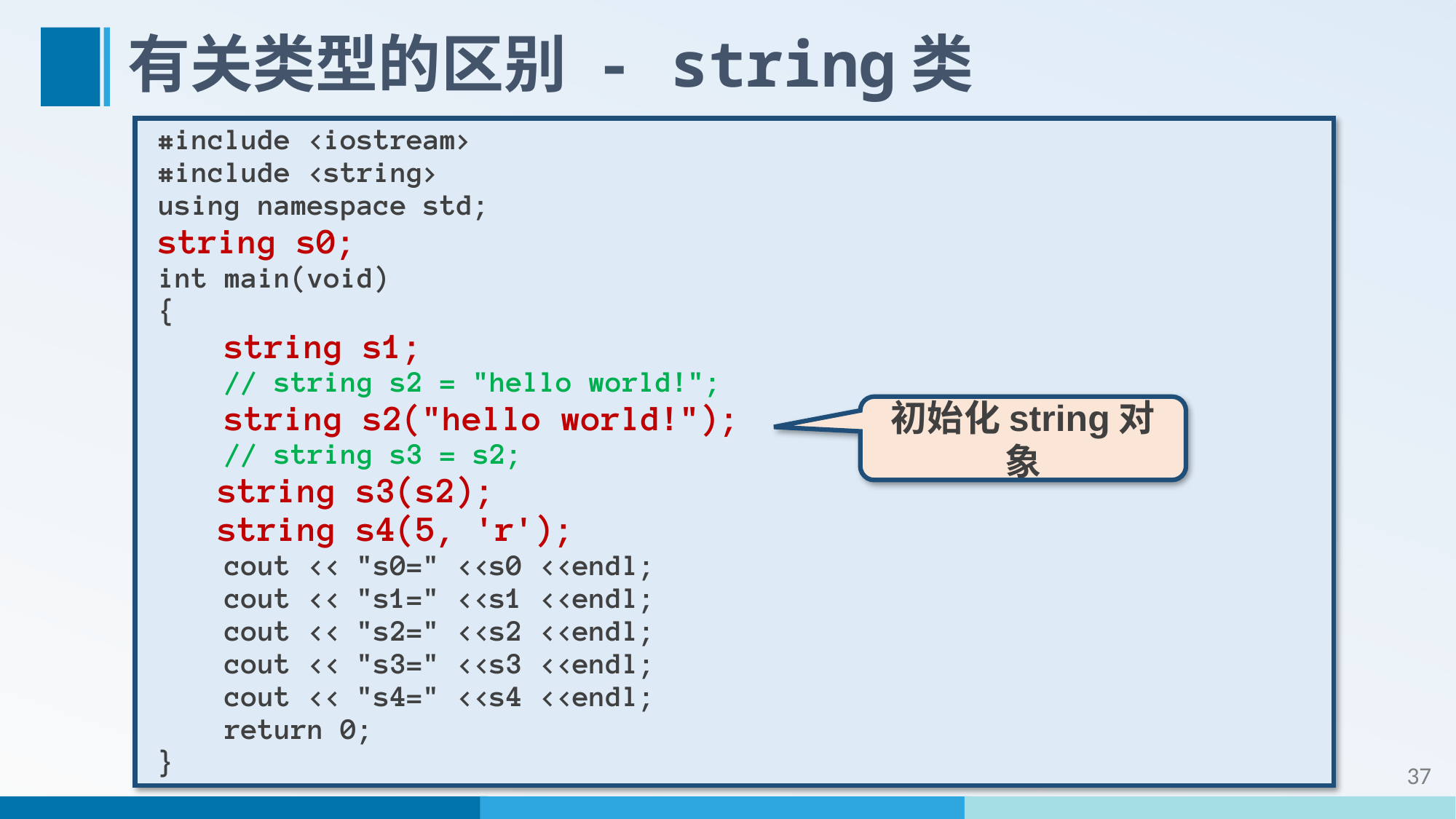

# 有关类型的区别 - string类
#include <iostream>
#include <string>
using namespace std;
string s0;
int main(void)
{
    string s1;
    // string s2 = "hello world!";
    string s2("hello world!");
    // string s3 = s2;
   string s3(s2);
   string s4(5, 'r');
    cout << "s0=" <<s0 <<endl;
    cout << "s1=" <<s1 <<endl;
    cout << "s2=" <<s2 <<endl;
    cout << "s3=" <<s3 <<endl;
    cout << "s4=" <<s4 <<endl;
    return 0;
}
初始化string对象